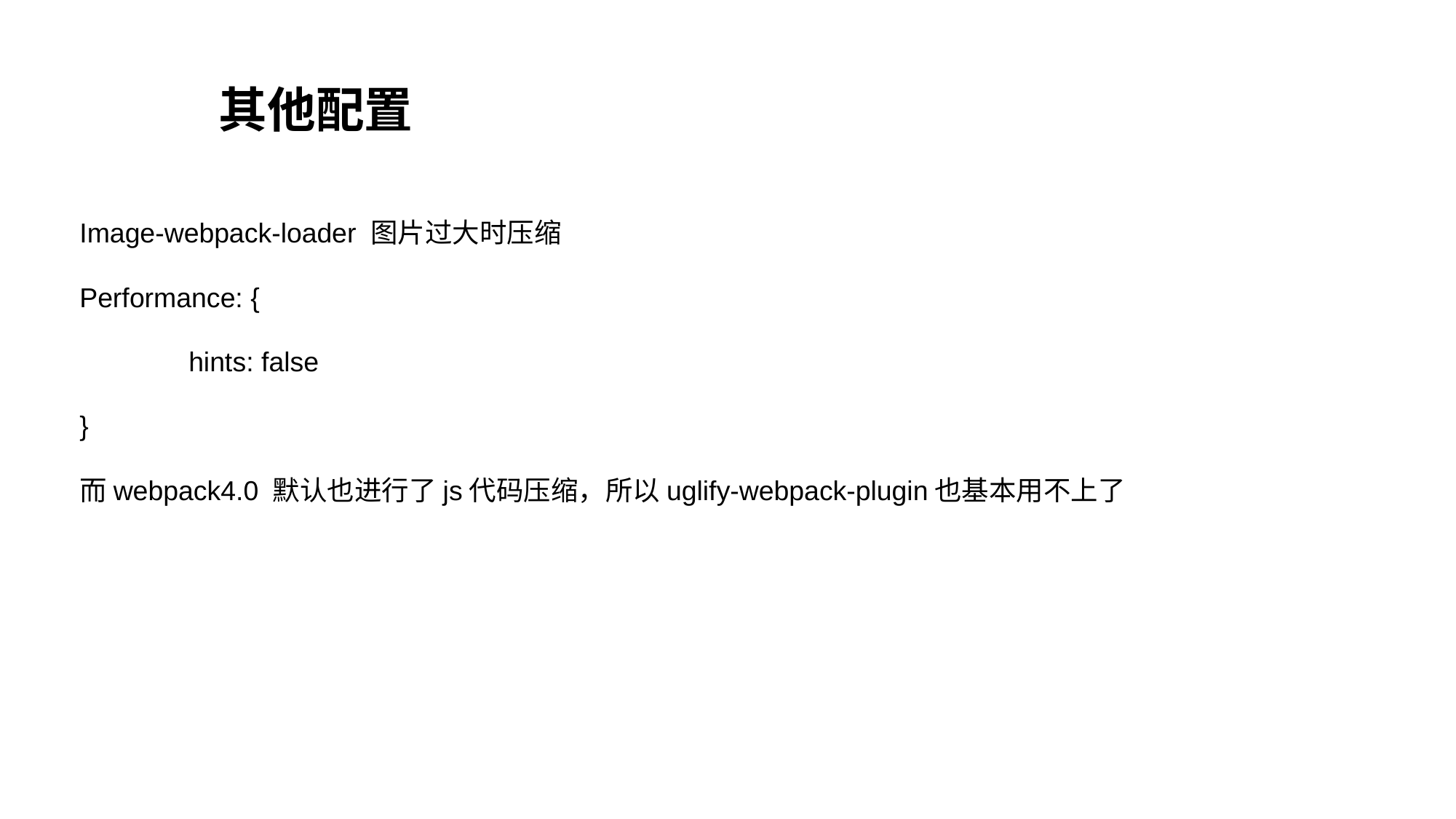

# 其他配置
Image-webpack-loader 图片过大时压缩
Performance: {
	hints: false
}
而webpack4.0 默认也进行了js代码压缩，所以uglify-webpack-plugin也基本用不上了